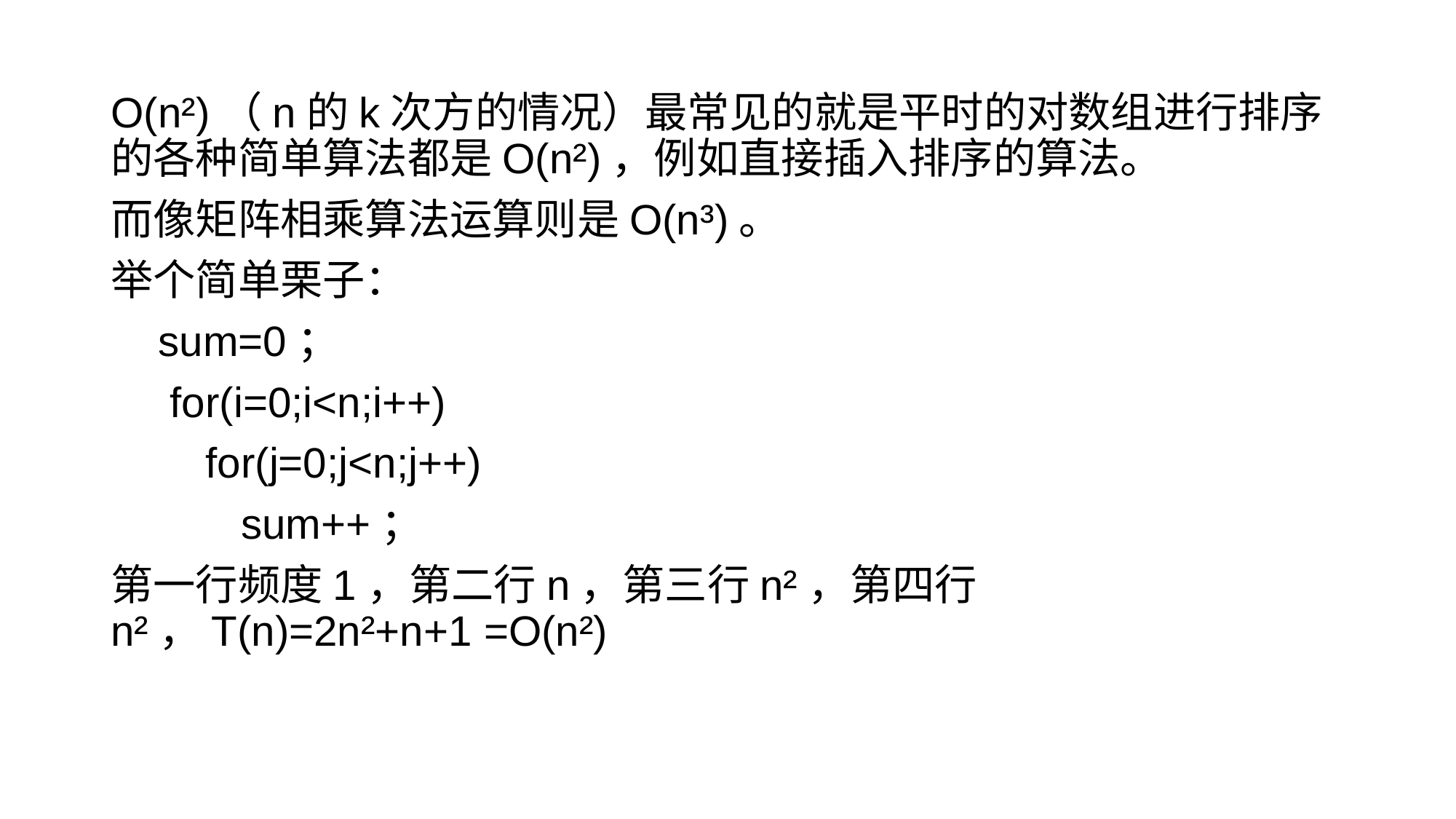

O(n²)（n的k次方的情况）最常见的就是平时的对数组进行排序的各种简单算法都是O(n²)，例如直接插入排序的算法。
而像矩阵相乘算法运算则是O(n³)。
举个简单栗子：
    sum=0；
     for(i=0;i<n;i++)
        for(j=0;j<n;j++)
           sum++；
第一行频度1，第二行n，第三行n²，第四行n²，T(n)=2n²+n+1 =O(n²)